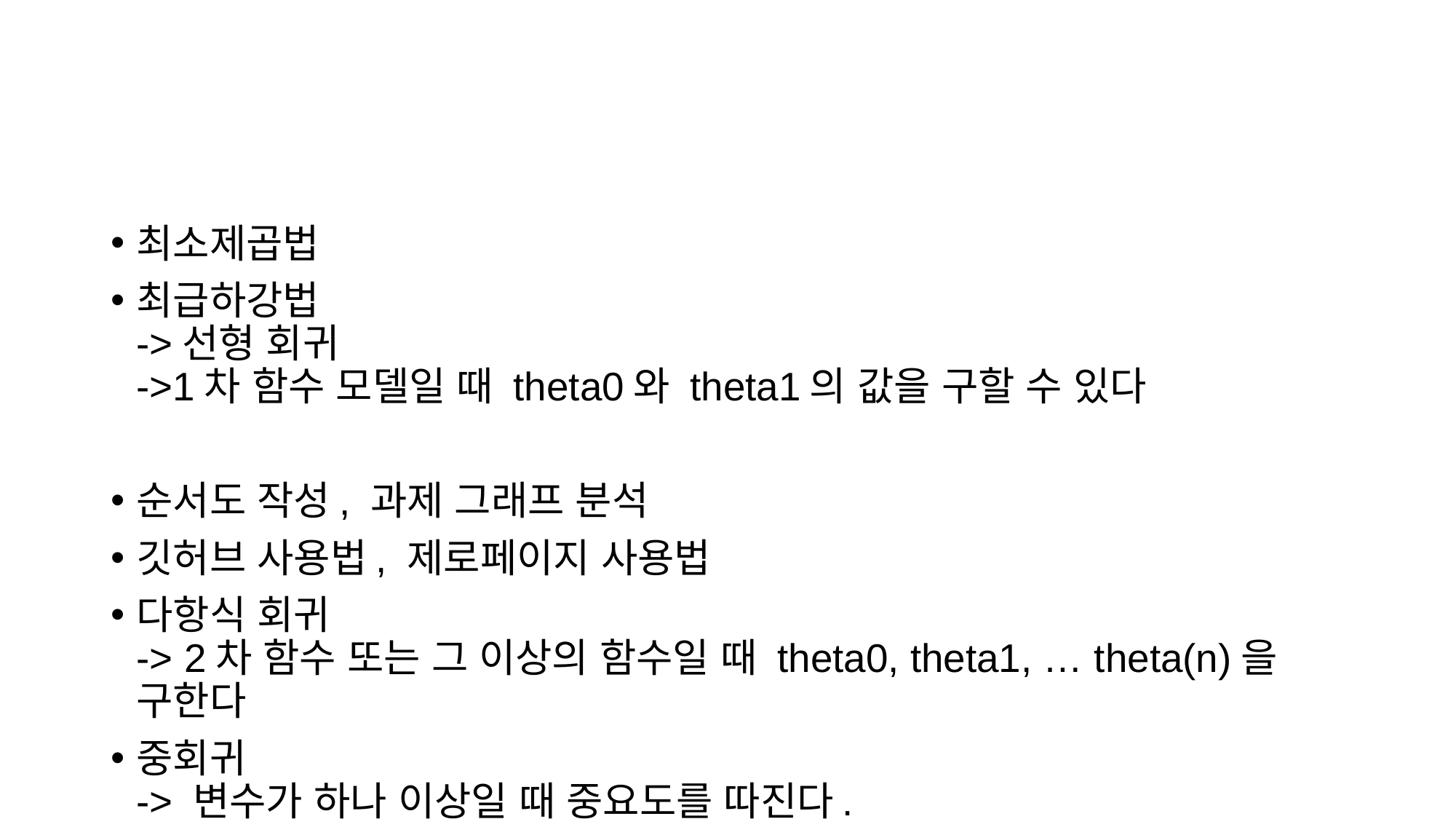

#
최소제곱법
최급하강법
->선형 회귀
->1차 함수 모델일 때 theta0와 theta1의 값을 구할 수 있다

순서도 작성, 과제 그래프 분석
깃허브 사용법, 제로페이지 사용법
다항식 회귀
-> 2차 함수 또는 그 이상의 함수일 때 theta0, theta1, … theta(n)을 구한다
중회귀
-> 변수가 하나 이상일 때 중요도를 따진다.